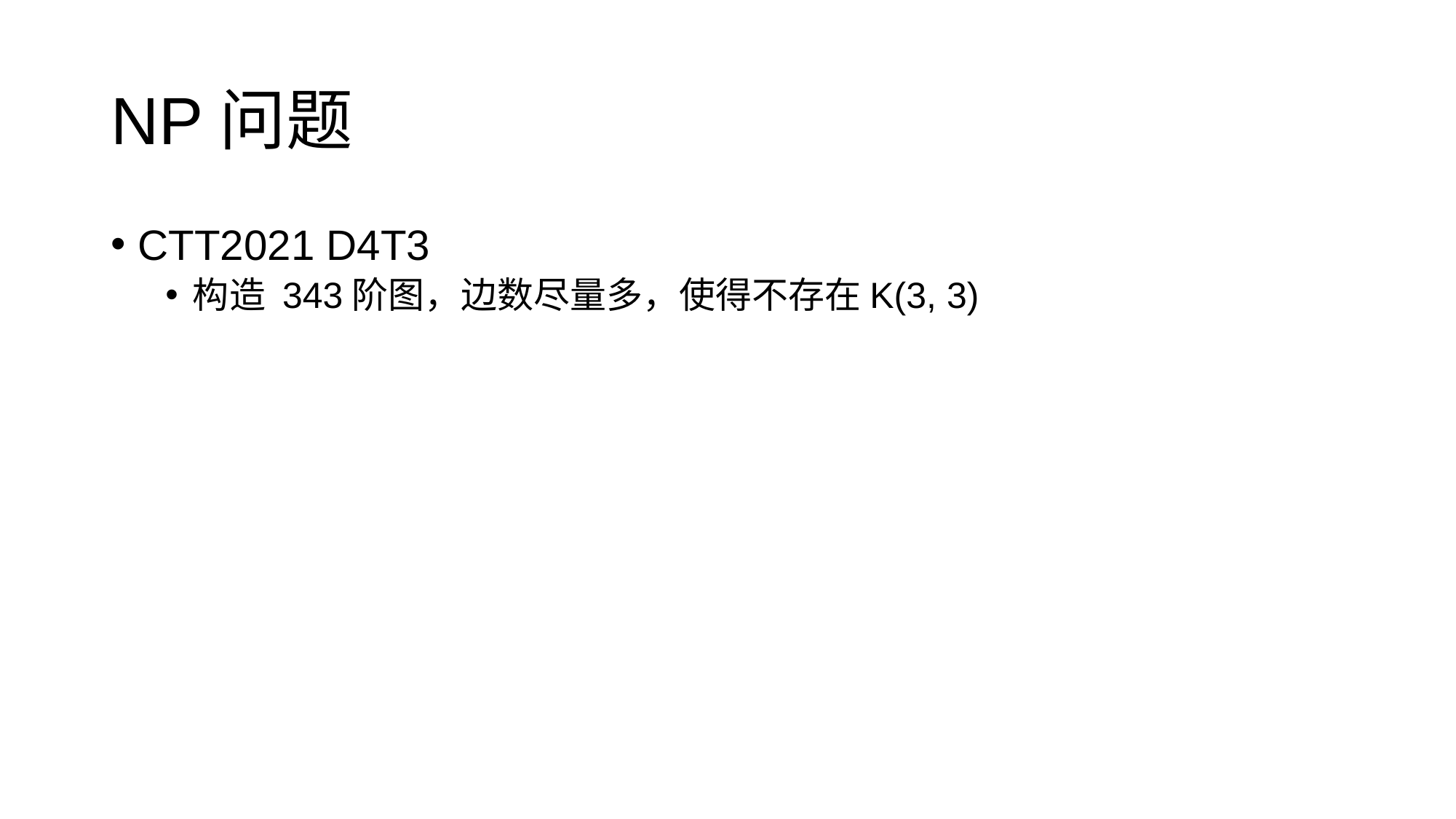

# NP问题
CTT2021 D4T3
构造 343阶图，边数尽量多，使得不存在K(3, 3)